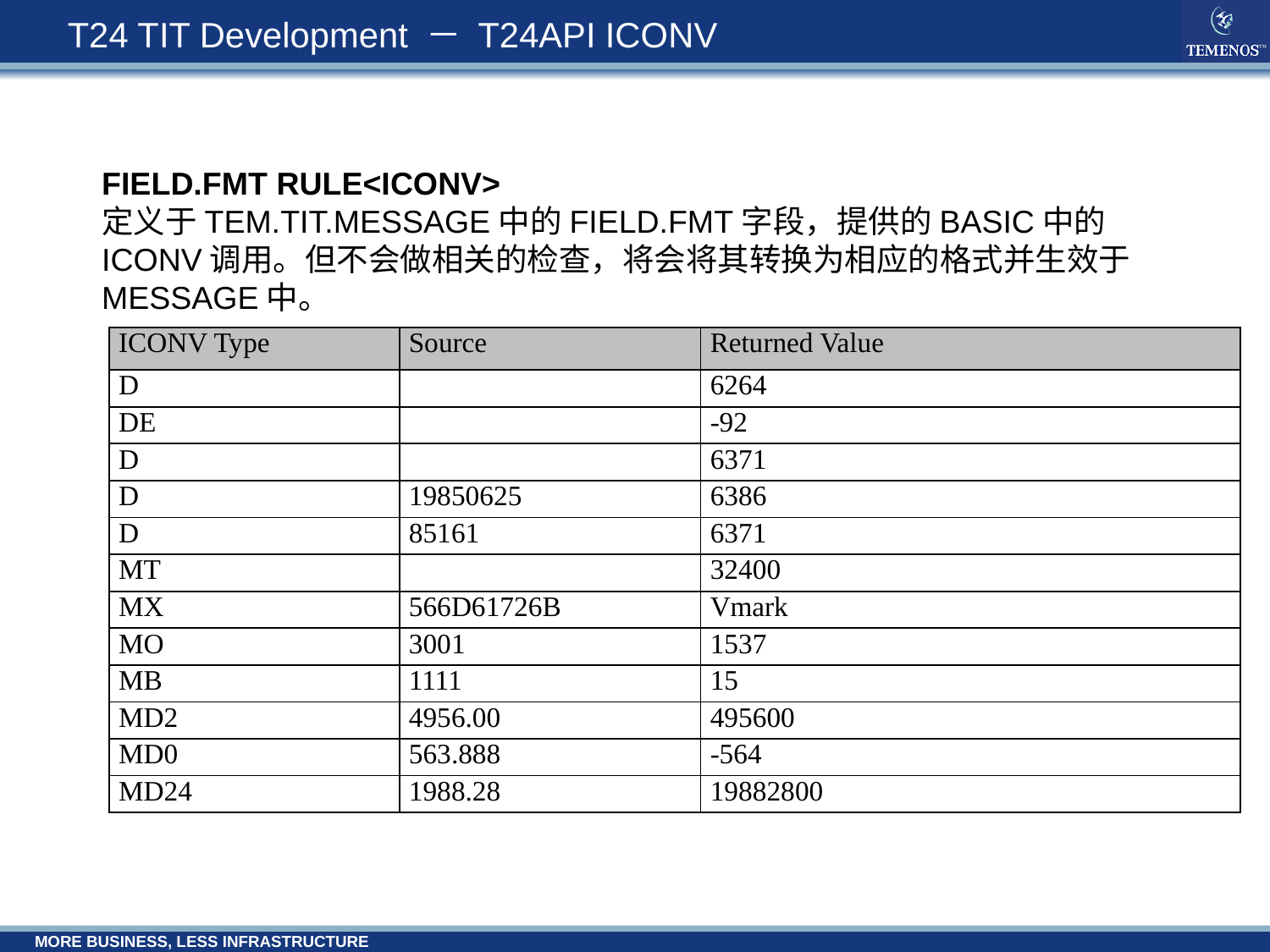

# T24 TIT Development － T24API ICONV

FIELD.FMT RULE<ICONV>
定义于TEM.TIT.MESSAGE中的FIELD.FMT字段，提供的BASIC中的ICONV调用。但不会做相关的检查，将会将其转换为相应的格式并生效于MESSAGE中。
| ICONV Type | Source | Returned Value |
| --- | --- | --- |
| D |  | 6264 |
| DE |  | -92 |
| D |  | 6371 |
| D | 19850625 | 6386 |
| D | 85161 | 6371 |
| MT |  | 32400 |
| MX | 566D61726B | Vmark |
| MO | 3001 | 1537 |
| MB | 1111 | 15 |
| MD2 | 4956.00 | 495600 |
| MD0 | 563.888 | -564 |
| MD24 | 1988.28 | 19882800 |